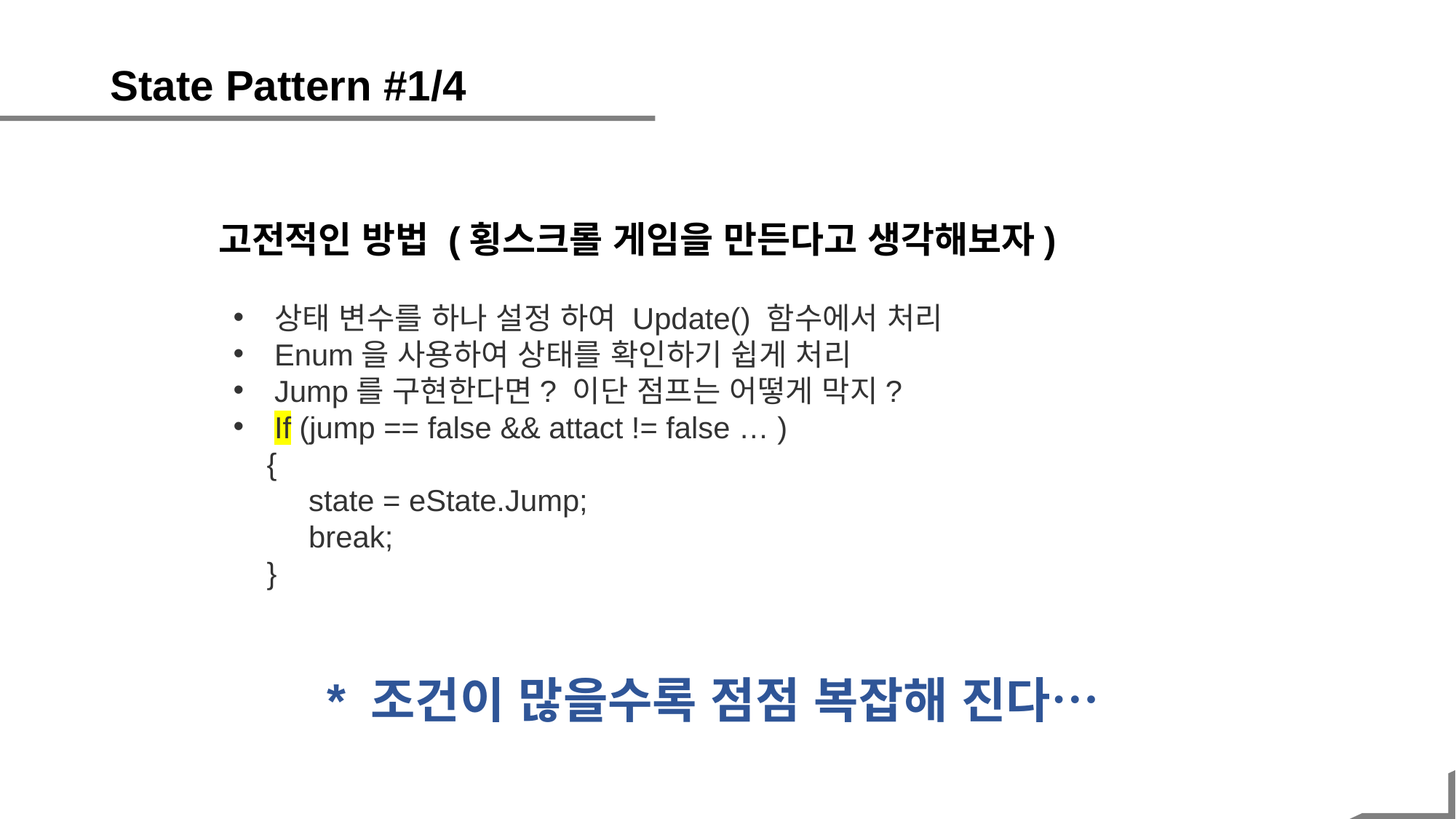

State Pattern #1/4

고전적인 방법 (횡스크롤 게임을 만든다고 생각해보자)
상태 변수를 하나 설정 하여 Update() 함수에서 처리
Enum을 사용하여 상태를 확인하기 쉽게 처리
Jump를 구현한다면? 이단 점프는 어떻게 막지?
If (jump == false && attact != false … )
    {
         state = eState.Jump;
         break;
    }
* 조건이 많을수록 점점 복잡해 진다…